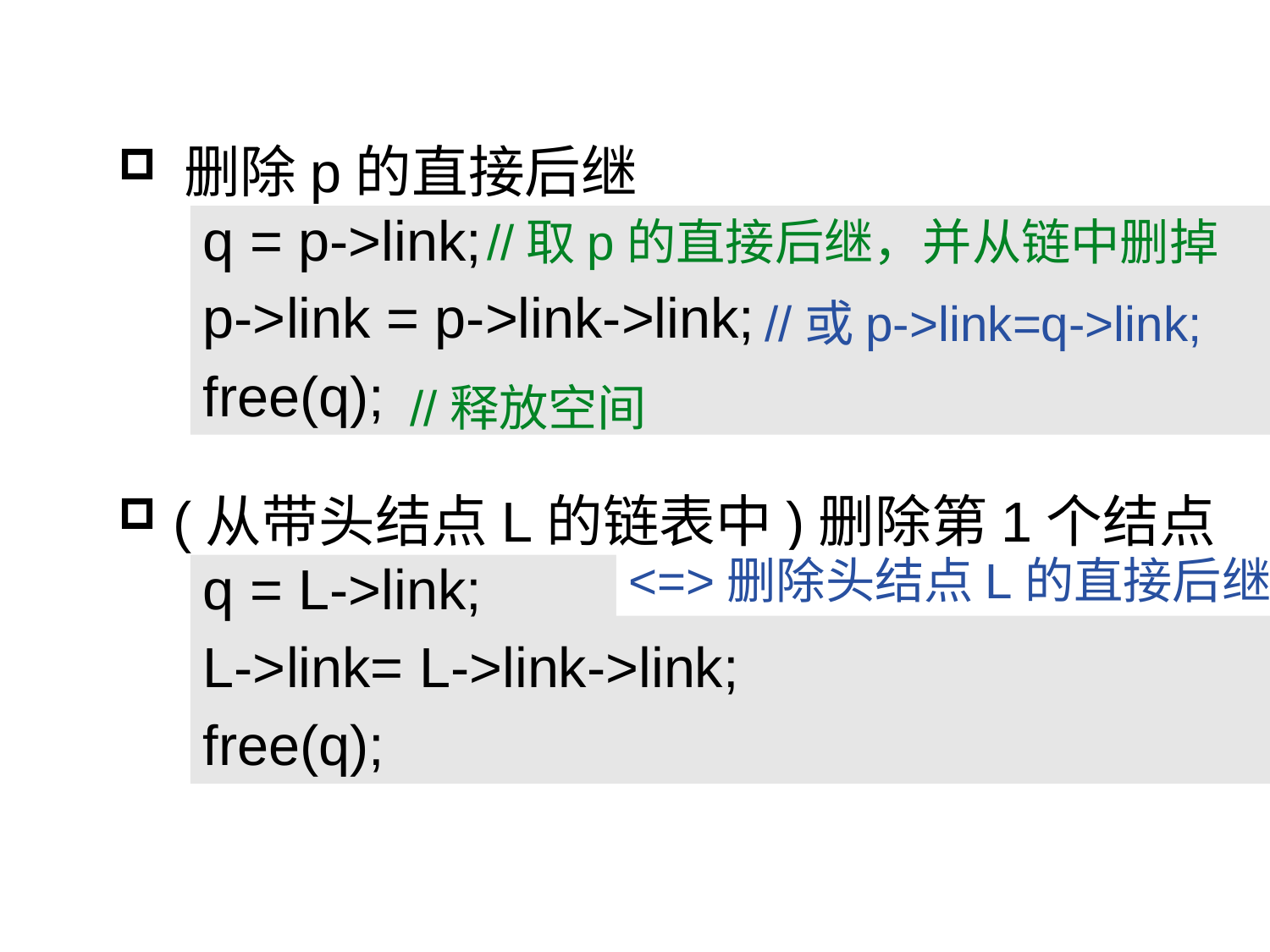

删除p的直接后继
q = p->link;
p->link = p->link->link;
free(q);
//取p的直接后继，并从链中删掉
//或p->link=q->link;
//释放空间
 (从带头结点L的链表中)删除第1个结点
<=>删除头结点L的直接后继
q = L->link;
L->link= L->link->link;
free(q);